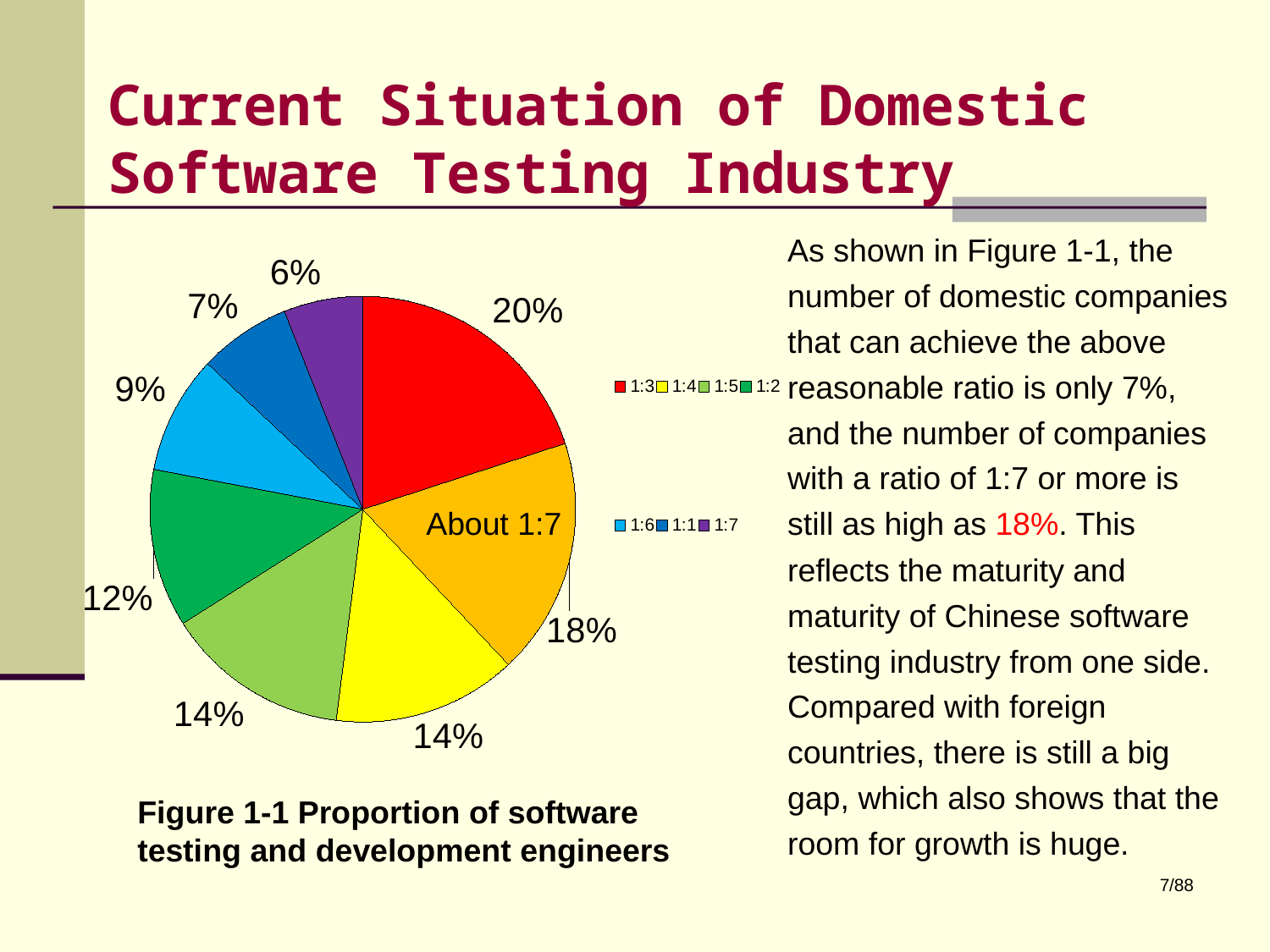

# Current Situation of Domestic Software Testing Industry

### Chart

| Category |  |
|---|---|
| 1:3 | 20.0 |
| 1:7以上 | 18.0 |
| 1:4 | 14.0 |
| 1:5 | 14.0 |
| 1:2 | 12.0 |
| 1:6 | 9.0 |
| 1:1 | 7.0 |
| 1:7 | 6.0 |
As shown in Figure 1-1, the number of domestic companies that can achieve the above reasonable ratio is only 7%, and the number of companies with a ratio of 1:7 or more is still as high as 18%. This reflects the maturity and maturity of Chinese software testing industry from one side. Compared with foreign countries, there is still a big gap, which also shows that the room for growth is huge.
About 1:7
Figure 1-1 Proportion of software testing and development engineers
7/88